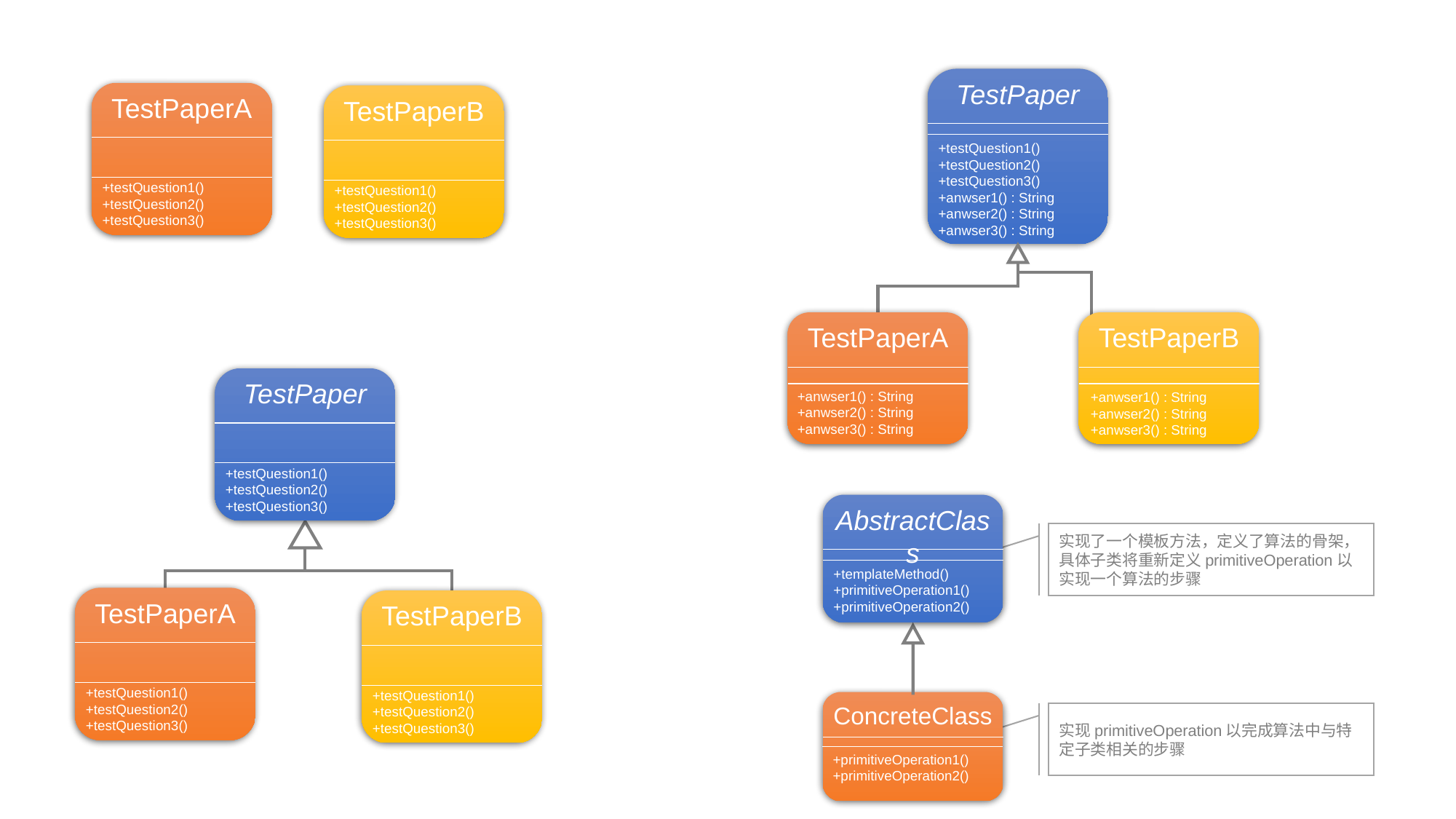

TestPaper
+testQuestion1()
+testQuestion2()
+testQuestion3()
+anwser1() : String
+anwser2() : String
+anwser3() : String

TestPaperA
+testQuestion1()
+testQuestion2()
+testQuestion3()

TestPaperB
+testQuestion1()
+testQuestion2()
+testQuestion3()

TestPaperA
+anwser1() : String
+anwser2() : String
+anwser3() : String

TestPaperB
+anwser1() : String
+anwser2() : String
+anwser3() : String

TestPaper
+testQuestion1()
+testQuestion2()
+testQuestion3()

AbstractClass
+templateMethod()
+primitiveOperation1()
+primitiveOperation2()

实现了一个模板方法，定义了算法的骨架，具体子类将重新定义primitiveOperation以实现一个算法的步骤

TestPaperA
+testQuestion1()
+testQuestion2()
+testQuestion3()

TestPaperB
+testQuestion1()
+testQuestion2()
+testQuestion3()

ConcreteClass
+primitiveOperation1()
+primitiveOperation2()
实现primitiveOperation以完成算法中与特定子类相关的步骤